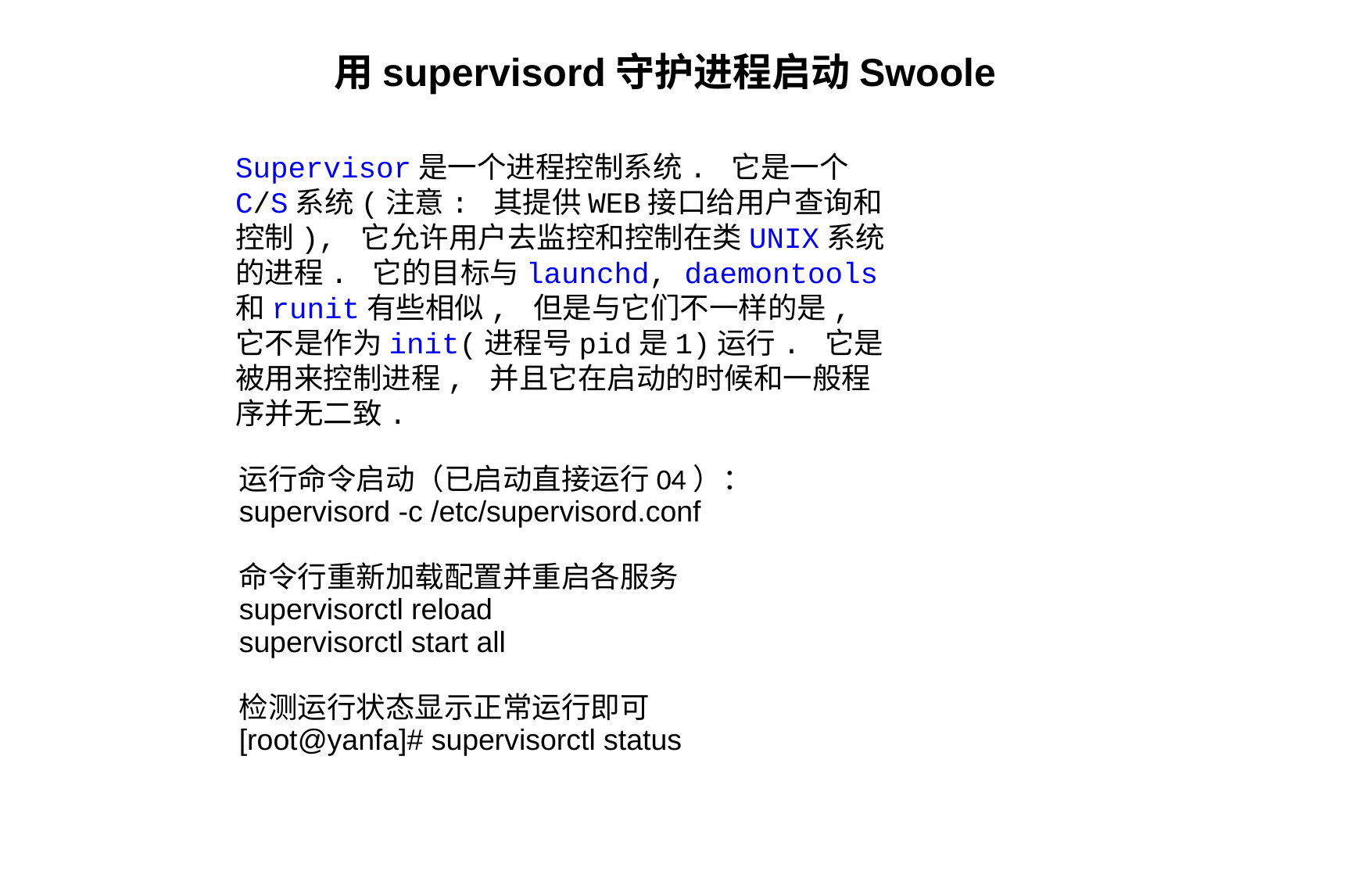

用supervisord守护进程启动Swoole
Supervisor是一个进程控制系统. 它是一个C/S系统(注意: 其提供WEB接口给用户查询和控制), 它允许用户去监控和控制在类UNIX系统的进程. 它的目标与launchd, daemontools和runit有些相似, 但是与它们不一样的是, 它不是作为init(进程号pid是1)运行. 它是被用来控制进程, 并且它在启动的时候和一般程序并无二致.
运行命令启动（已启动直接运行04）：
supervisord -c /etc/supervisord.conf

命令行重新加载配置并重启各服务
supervisorctl reload
supervisorctl start all

检测运行状态显示正常运行即可
[root@yanfa]# supervisorctl status